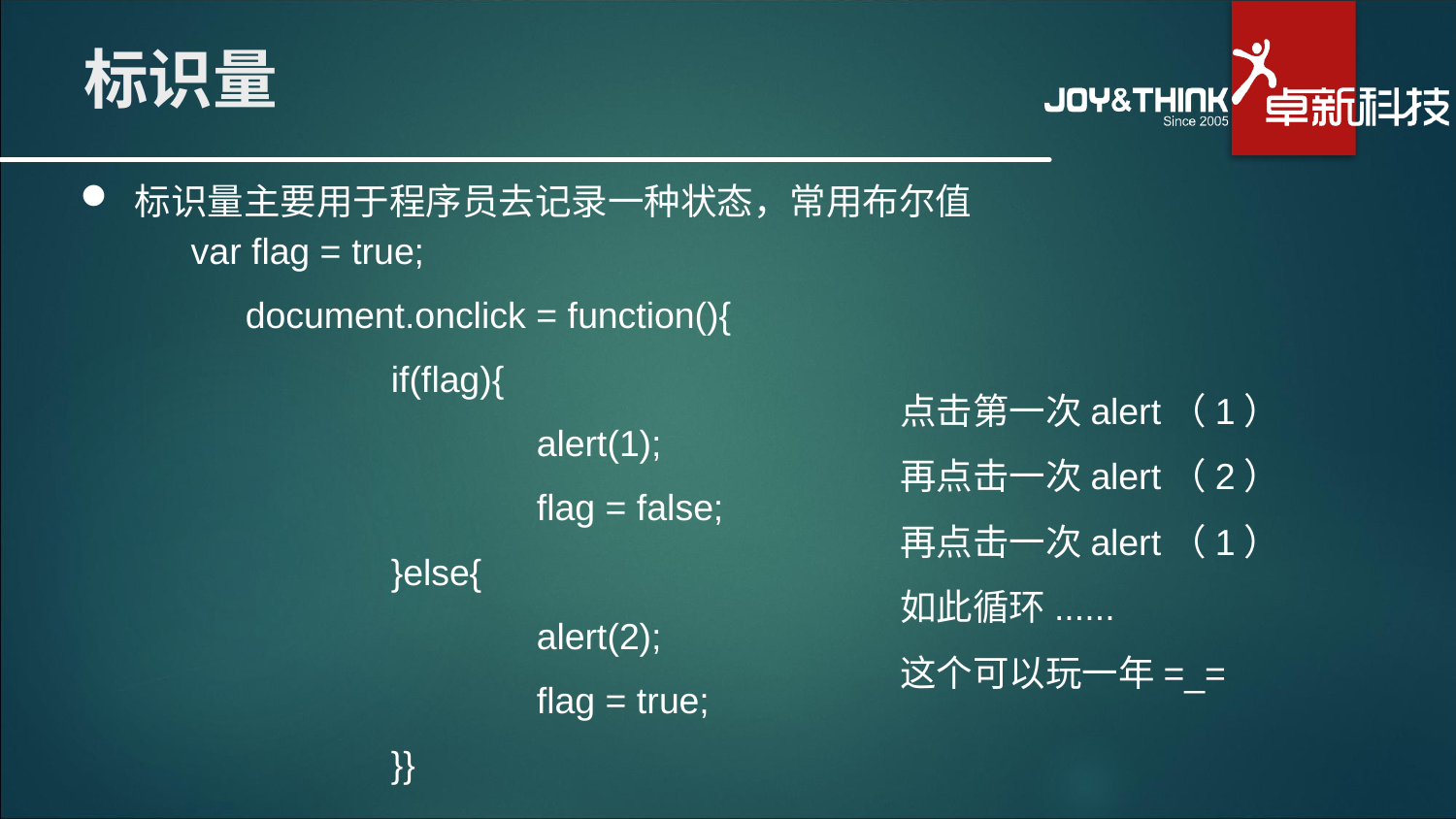

# 标识量
标识量主要用于程序员去记录一种状态，常用布尔值
var flag = true;
	document.onclick = function(){
		if(flag){
			alert(1);
			flag = false;
		}else{
			alert(2);
			flag = true;
		}}
点击第一次alert（1）
再点击一次alert（2）
再点击一次alert（1）
如此循环......
这个可以玩一年=_=